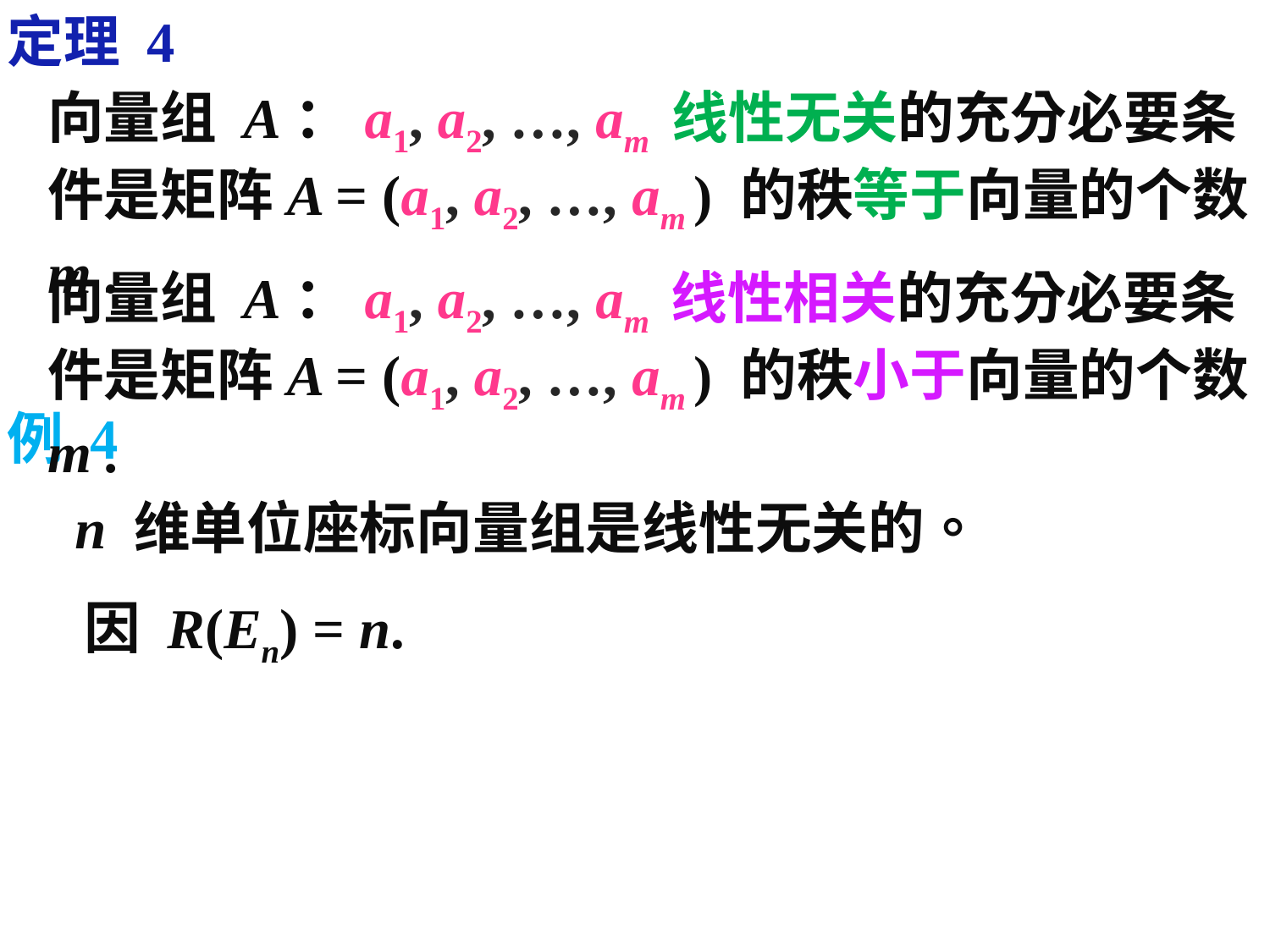

定理 4
向量组 A：a1, a2, …, am 线性无关的充分必要条件是矩阵A = (a1, a2, …, am ) 的秩等于向量的个数 m .
向量组 A：a1, a2, …, am 线性相关的充分必要条件是矩阵A = (a1, a2, …, am ) 的秩小于向量的个数 m .
例 4
n 维单位座标向量组是线性无关的。
因 R(En) = n.